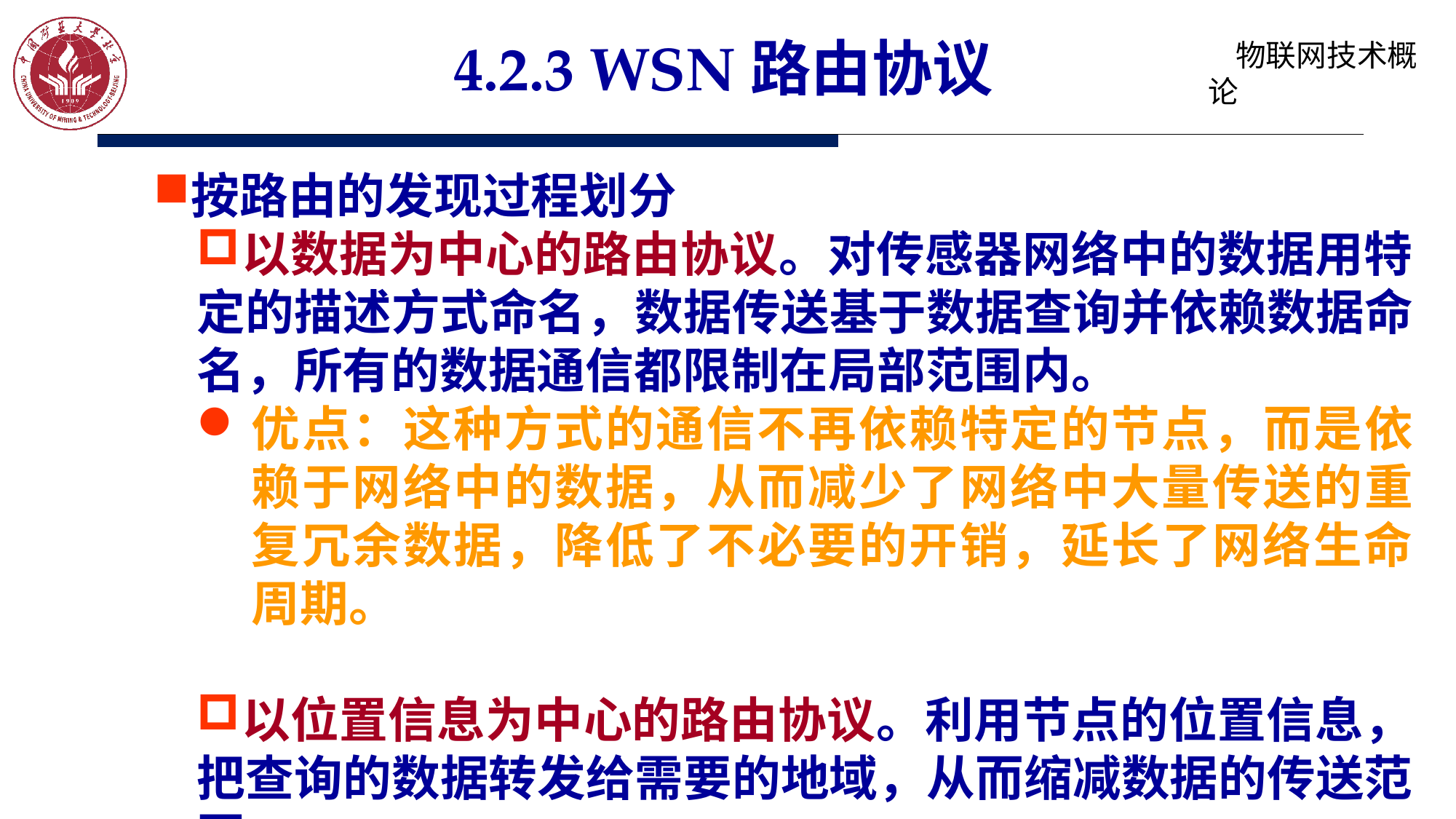

# 4.2.3 WSN路由协议
按路由的发现过程划分
以数据为中心的路由协议。对传感器网络中的数据用特定的描述方式命名，数据传送基于数据查询并依赖数据命名，所有的数据通信都限制在局部范围内。
优点：这种方式的通信不再依赖特定的节点，而是依赖于网络中的数据，从而减少了网络中大量传送的重复冗余数据，降低了不必要的开销，延长了网络生命周期。

以位置信息为中心的路由协议。利用节点的位置信息，把查询的数据转发给需要的地域，从而缩减数据的传送范围。